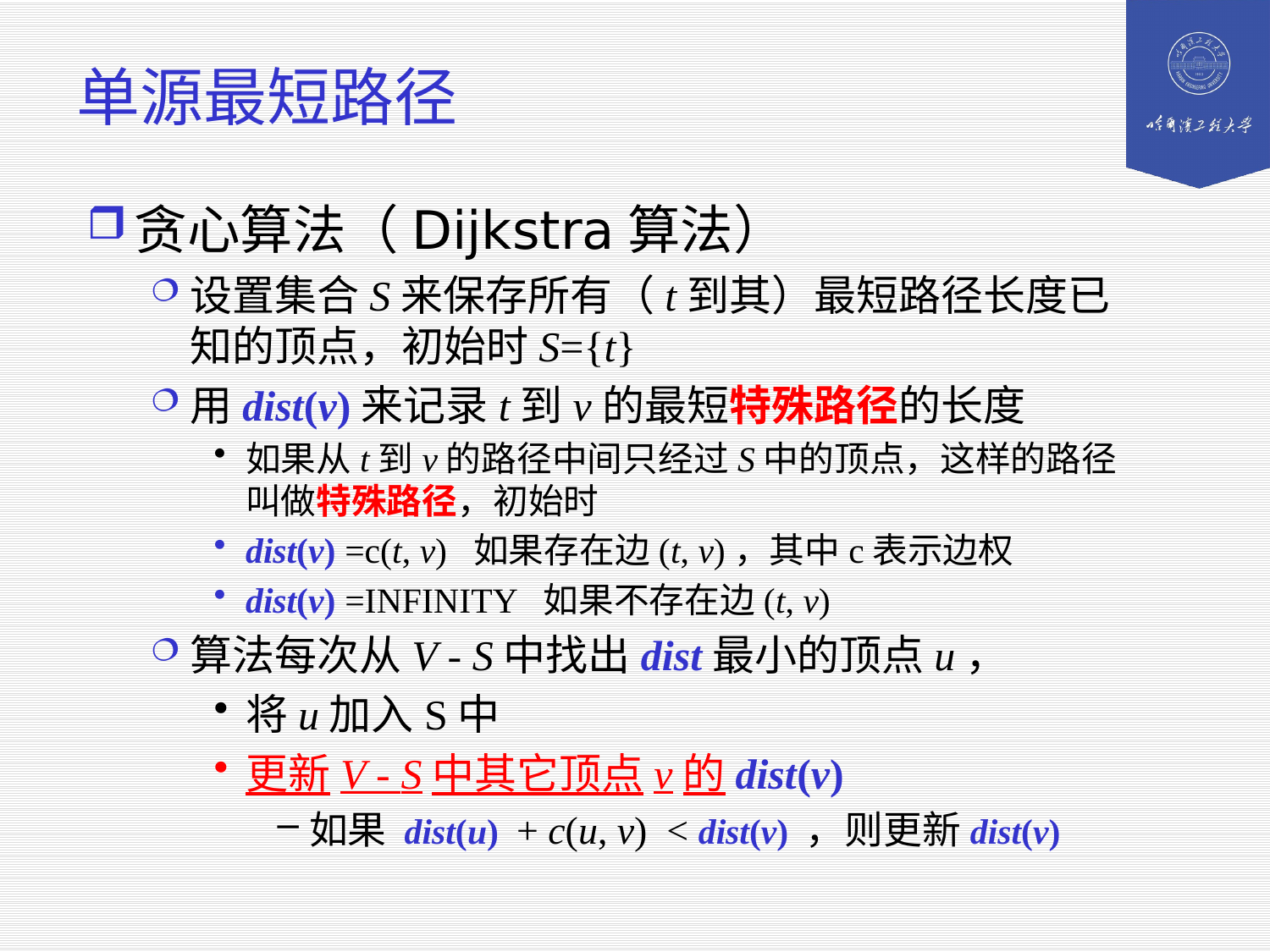

# 单源最短路径
贪心算法（Dijkstra算法）
设置集合S来保存所有（t到其）最短路径长度已知的顶点，初始时S={t}
用dist(v)来记录t到v的最短特殊路径的长度
如果从t到v的路径中间只经过S中的顶点，这样的路径叫做特殊路径，初始时
dist(v) =c(t, v)  如果存在边(t, v)，其中c表示边权
dist(v) =INFINITY  如果不存在边(t, v)
算法每次从V - S中找出dist最小的顶点u，
将u加入S中
更新V - S中其它顶点v的dist(v)
如果 dist(u)  + c(u, v)  < dist(v) ，则更新dist(v)